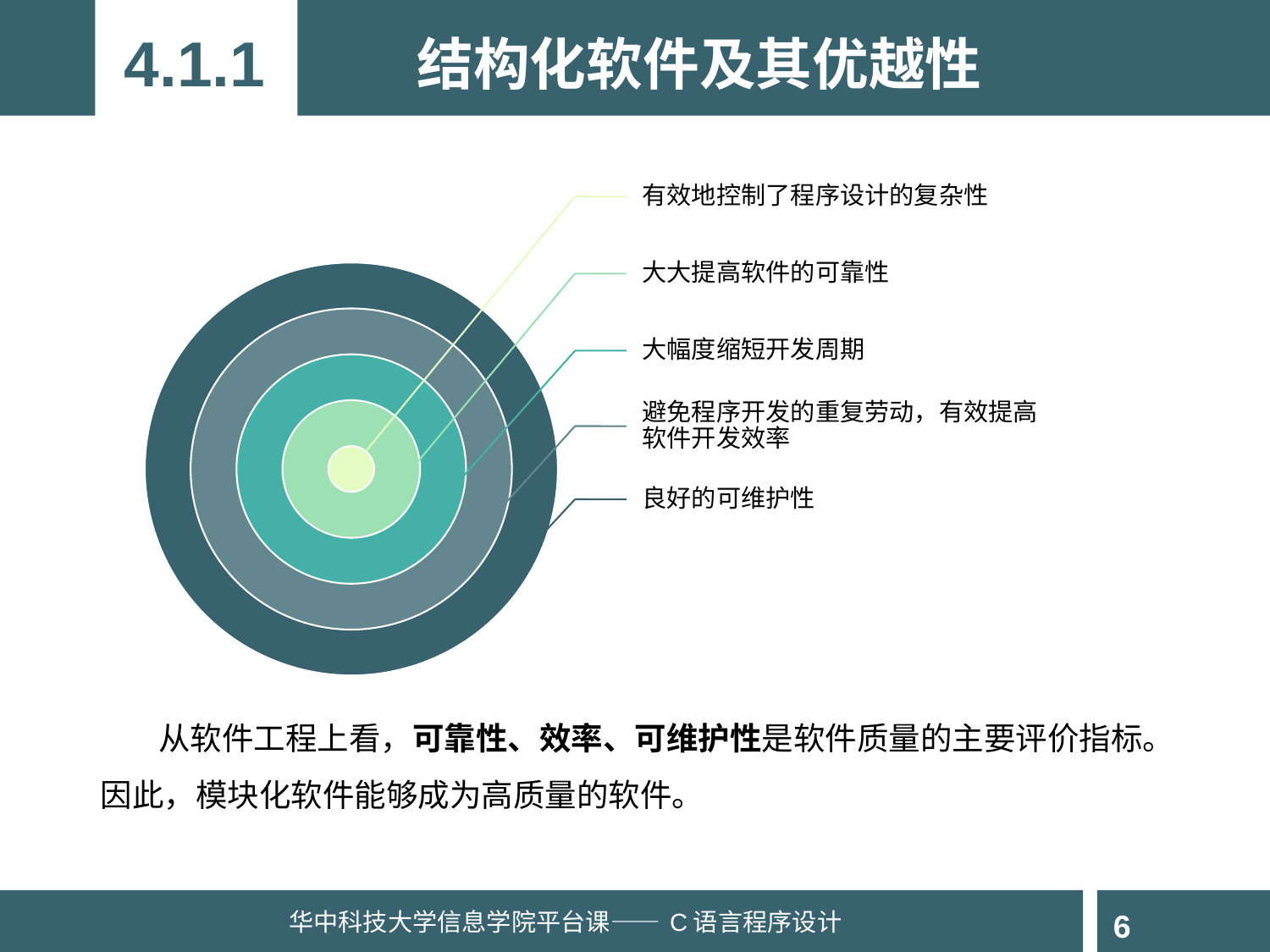

4.1.1
结构化软件及其优越性
有效地控制了程序设计的复杂性
大大提高软件的可靠性
大幅度缩短开发周期
避免程序开发的重复劳动，有效提高软件开发效率
良好的可维护性
       从软件工程上看，可靠性、效率、可维护性是软件质量的主要评价指标。因此，模块化软件能够成为高质量的软件。